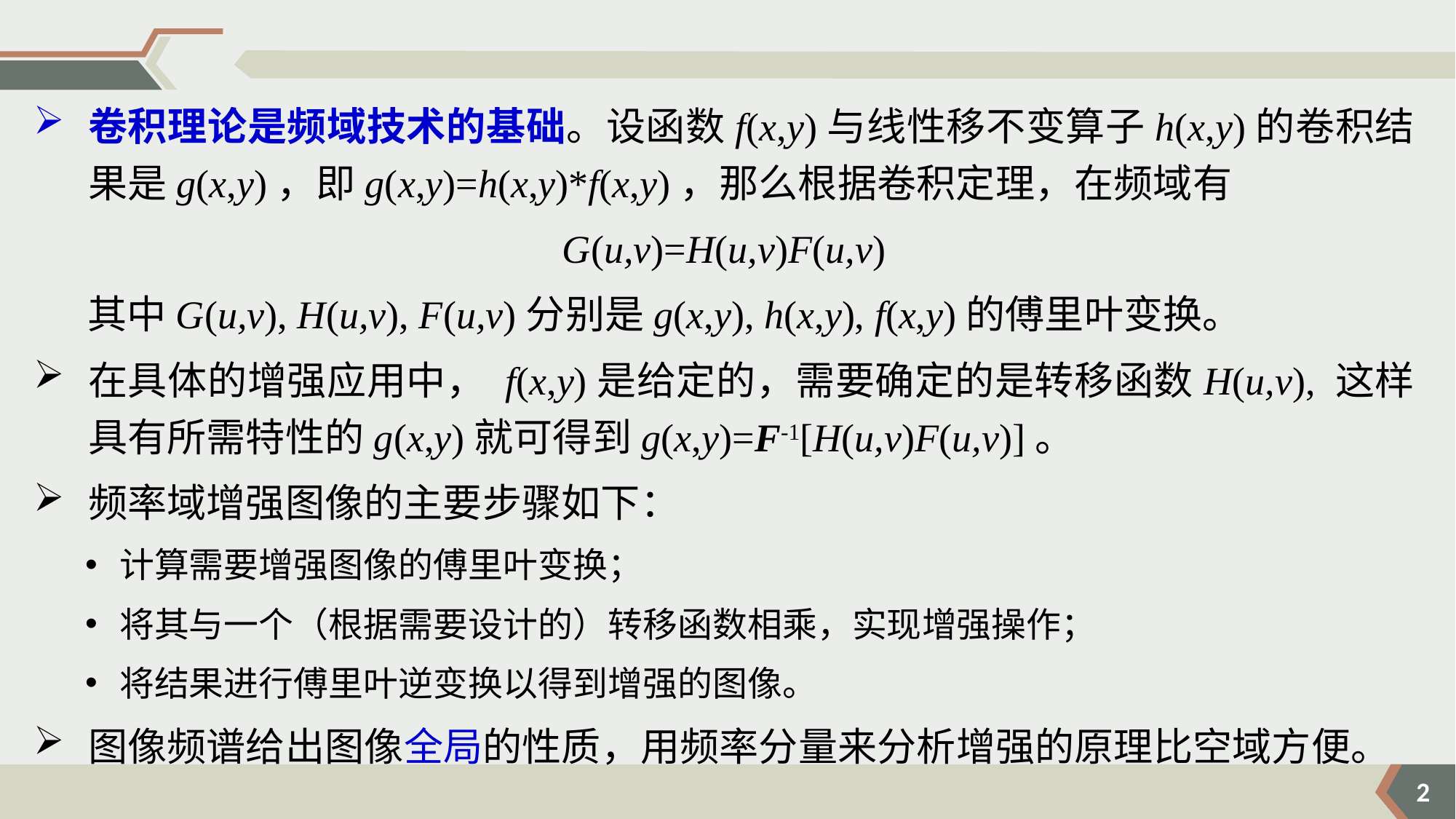

卷积理论是频域技术的基础。设函数f(x,y)与线性移不变算子h(x,y)的卷积结果是g(x,y)，即g(x,y)=h(x,y)*f(x,y)，那么根据卷积定理，在频域有
G(u,v)=H(u,v)F(u,v)
     其中G(u,v), H(u,v), F(u,v)分别是g(x,y), h(x,y), f(x,y)的傅里叶变换。
在具体的增强应用中， f(x,y)是给定的，需要确定的是转移函数H(u,v), 这样具有所需特性的g(x,y)就可得到g(x,y)=F-1[H(u,v)F(u,v)]。
频率域增强图像的主要步骤如下：
计算需要增强图像的傅里叶变换；
将其与一个（根据需要设计的）转移函数相乘，实现增强操作；
将结果进行傅里叶逆变换以得到增强的图像。
图像频谱给出图像全局的性质，用频率分量来分析增强的原理比空域方便。